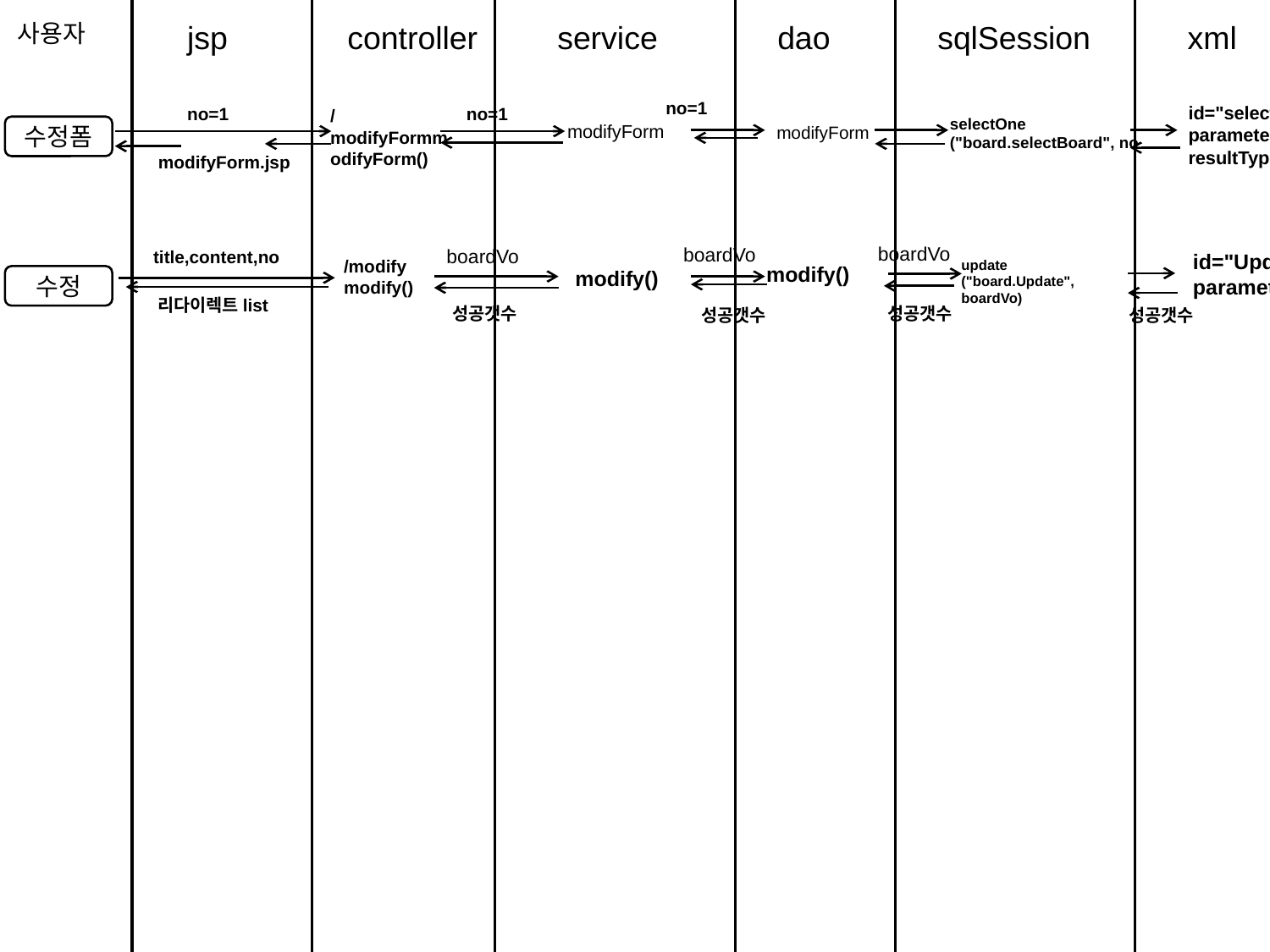

사용자
jsp
controller
service
dao
sqlSession
xml
no=1
id="selectBoard" parameterType="int" resultType = "BoardVo"
no=1
no=1
/modifyFormmodifyForm()
selectOne
("board.selectBoard", no
modifyForm
modifyForm
수정폼
modifyForm.jsp
boardVo
boardVo
boardVo
title,content,no
id="Update"
parameterType = "int"
/modify
modify()
update
("board.Update", boardVo)
modify()
modify()
수정
리다이렉트list
성공갯수
성공갯수
성공갯수
성공갯수